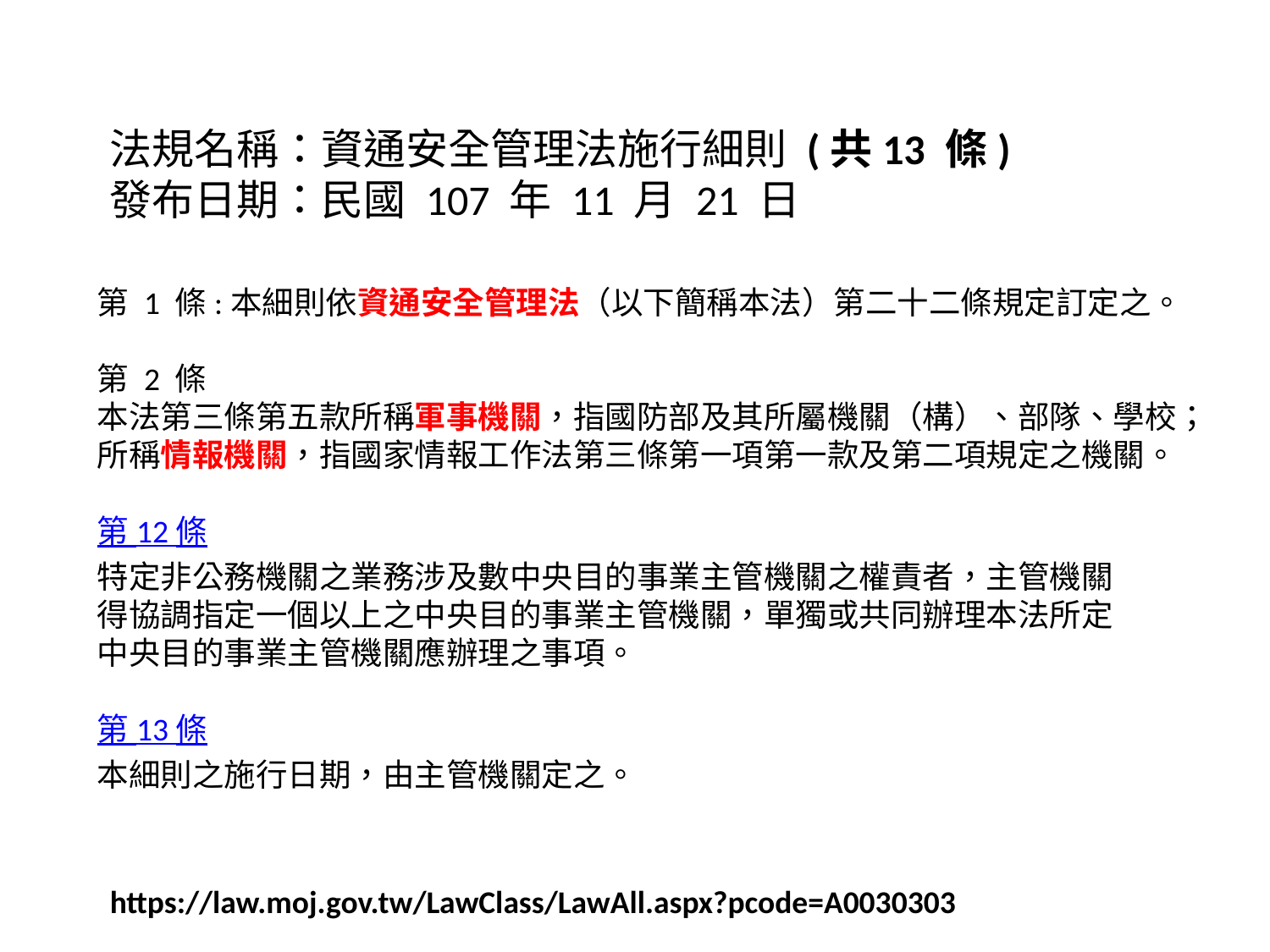

法規名稱：資通安全管理法施行細則 (共13 條)
發布日期：民國 107 年 11 月 21 日
第 1 條:本細則依資通安全管理法（以下簡稱本法）第二十二條規定訂定之。

第 2 條
本法第三條第五款所稱軍事機關，指國防部及其所屬機關（構）、部隊、學校；所稱情報機關，指國家情報工作法第三條第一項第一款及第二項規定之機關。

第 12 條
特定非公務機關之業務涉及數中央目的事業主管機關之權責者，主管機關
得協調指定一個以上之中央目的事業主管機關，單獨或共同辦理本法所定
中央目的事業主管機關應辦理之事項。

第 13 條
本細則之施行日期，由主管機關定之。
https://law.moj.gov.tw/LawClass/LawAll.aspx?pcode=A0030303